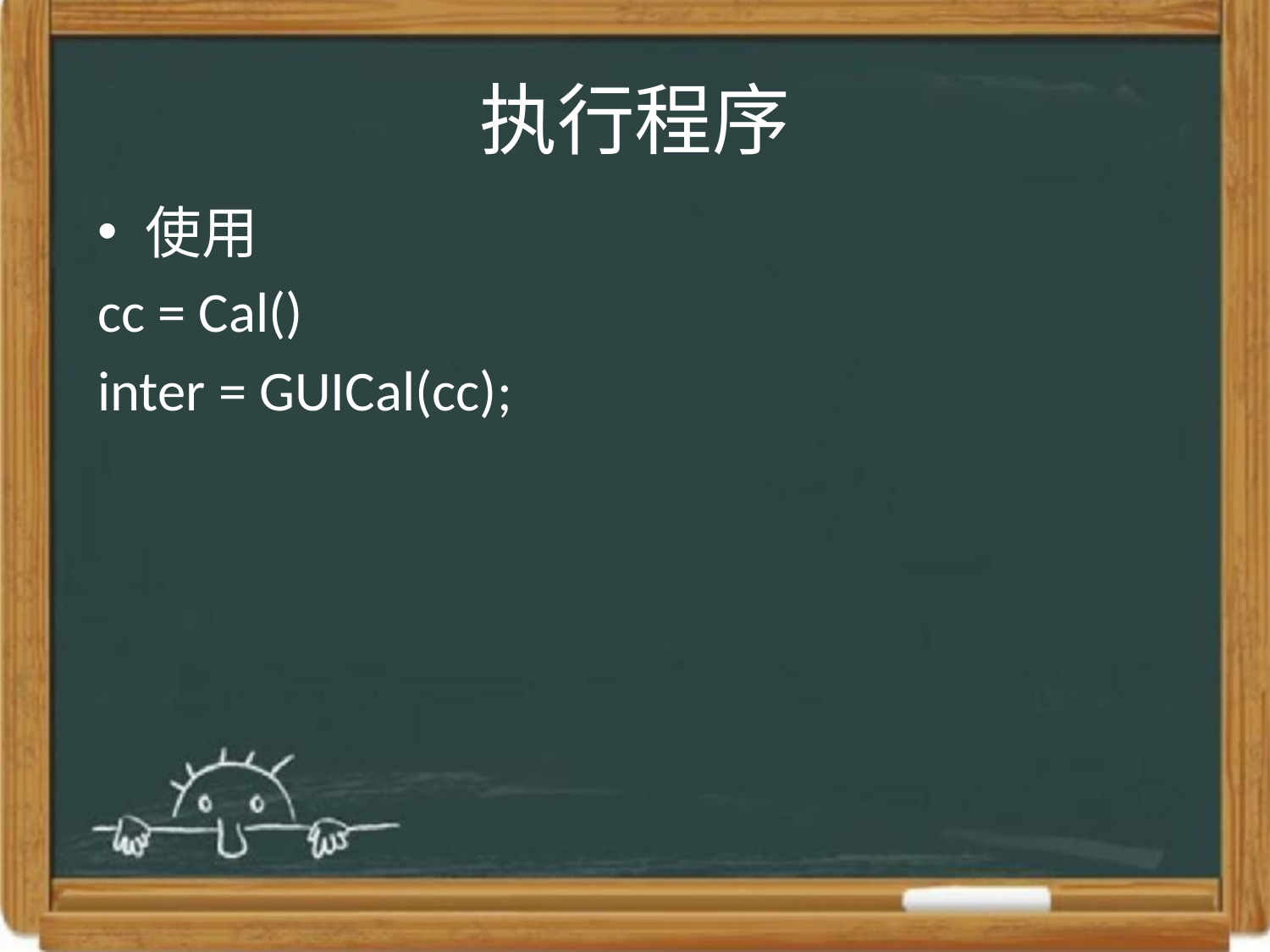

# 执行程序
使用
cc = Cal()
inter = GUICal(cc);